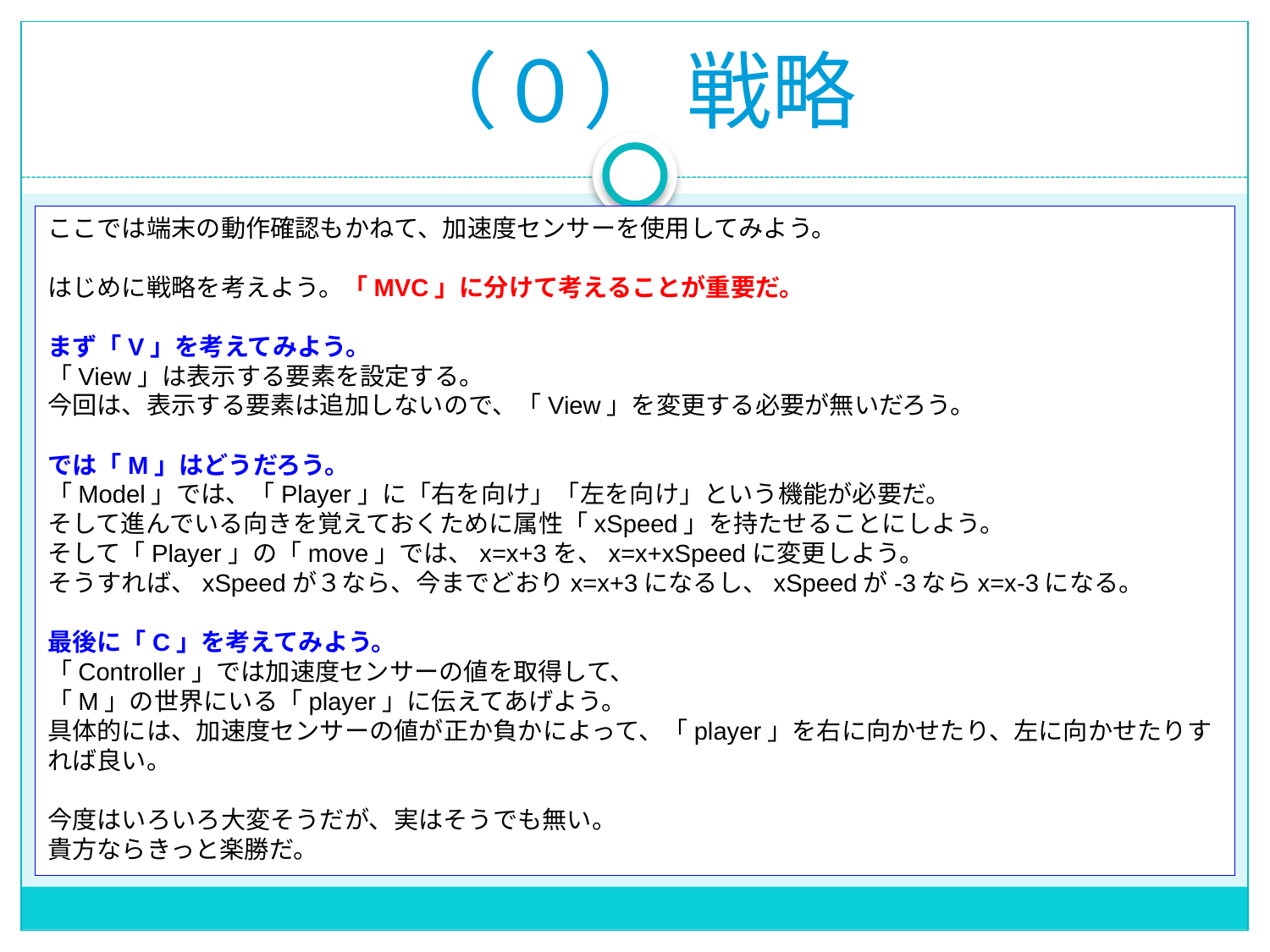

（０） 戦略
ここでは端末の動作確認もかねて、加速度センサーを使用してみよう。

はじめに戦略を考えよう。「MVC」に分けて考えることが重要だ。

まず「V」を考えてみよう。
「View」は表示する要素を設定する。
今回は、表示する要素は追加しないので、「View」を変更する必要が無いだろう。

では「M」はどうだろう。
「Model」では、「Player」に「右を向け」「左を向け」という機能が必要だ。
そして進んでいる向きを覚えておくために属性「xSpeed」を持たせることにしよう。
そして「Player」の「move」では、x=x+3を、x=x+xSpeedに変更しよう。
そうすれば、xSpeedが３なら、今までどおりx=x+3になるし、xSpeedが-3ならx=x-3になる。

最後に「C」を考えてみよう。
「Controller」では加速度センサーの値を取得して、
「M」の世界にいる「player」に伝えてあげよう。
具体的には、加速度センサーの値が正か負かによって、「player」を右に向かせたり、左に向かせたりすれば良い。

今度はいろいろ大変そうだが、実はそうでも無い。
貴方ならきっと楽勝だ。